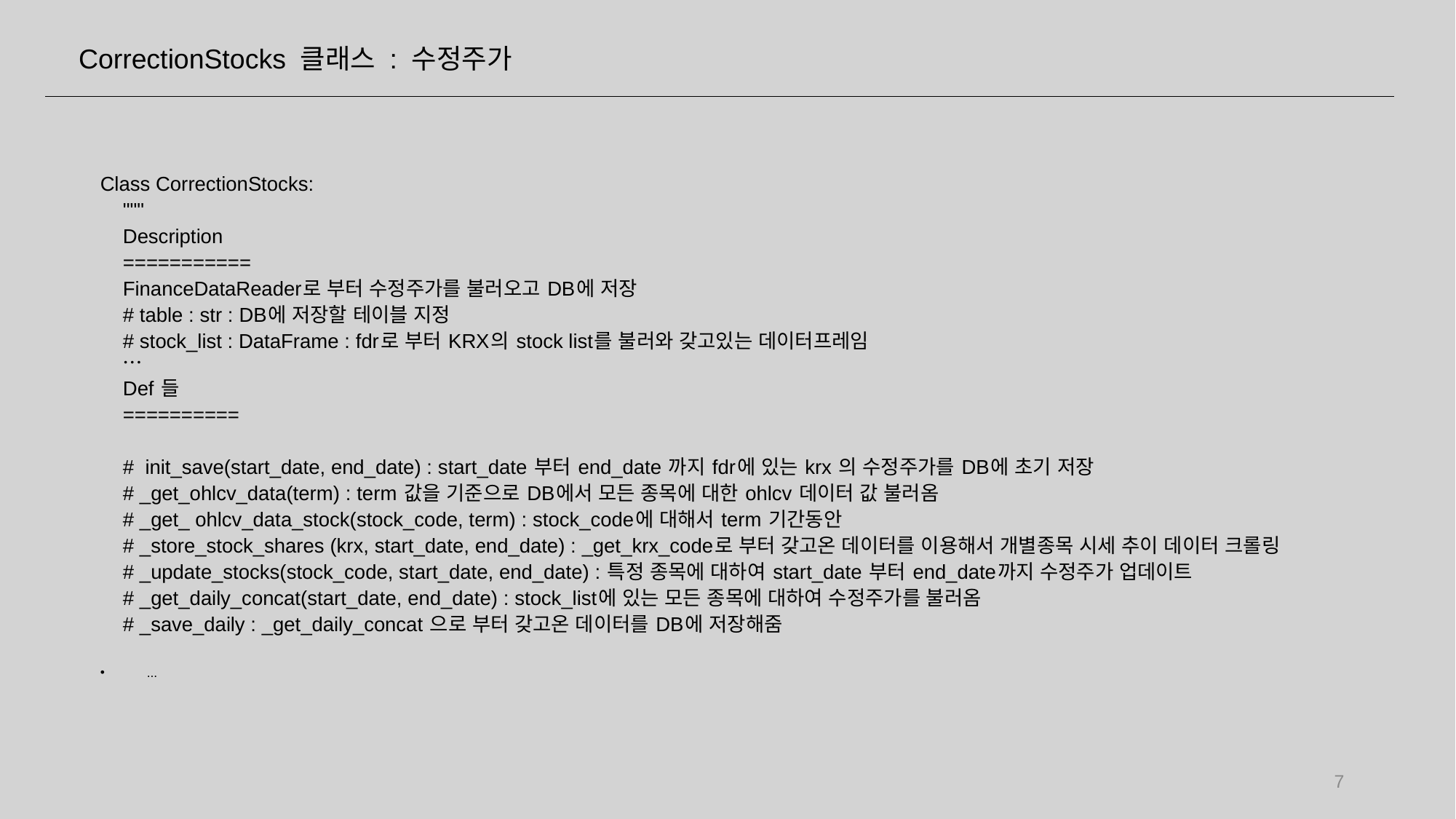

CorrectionStocks 클래스 : 수정주가
Class CorrectionStocks:
    """
    Description
    ===========
    FinanceDataReader로 부터 수정주가를 불러오고 DB에 저장
    # table : str : DB에 저장할 테이블 지정
    # stock_list : DataFrame : fdr로 부터 KRX의 stock list를 불러와 갖고있는 데이터프레임
    …
    Def 들
    ==========

    #  init_save(start_date, end_date) : start_date 부터 end_date 까지 fdr에 있는 krx 의 수정주가를 DB에 초기 저장
    # _get_ohlcv_data(term) : term 값을 기준으로 DB에서 모든 종목에 대한 ohlcv 데이터 값 불러옴
    # _get_ ohlcv_data_stock(stock_code, term) : stock_code에 대해서 term 기간동안
    # _store_stock_shares (krx, start_date, end_date) : _get_krx_code로 부터 갖고온 데이터를 이용해서 개별종목 시세 추이 데이터 크롤링
    # _update_stocks(stock_code, start_date, end_date) : 특정 종목에 대하여 start_date 부터 end_date까지 수정주가 업데이트
    # _get_daily_concat(start_date, end_date) : stock_list에 있는 모든 종목에 대하여 수정주가를 불러옴
    # _save_daily : _get_daily_concat 으로 부터 갖고온 데이터를 DB에 저장해줌

    ...
7